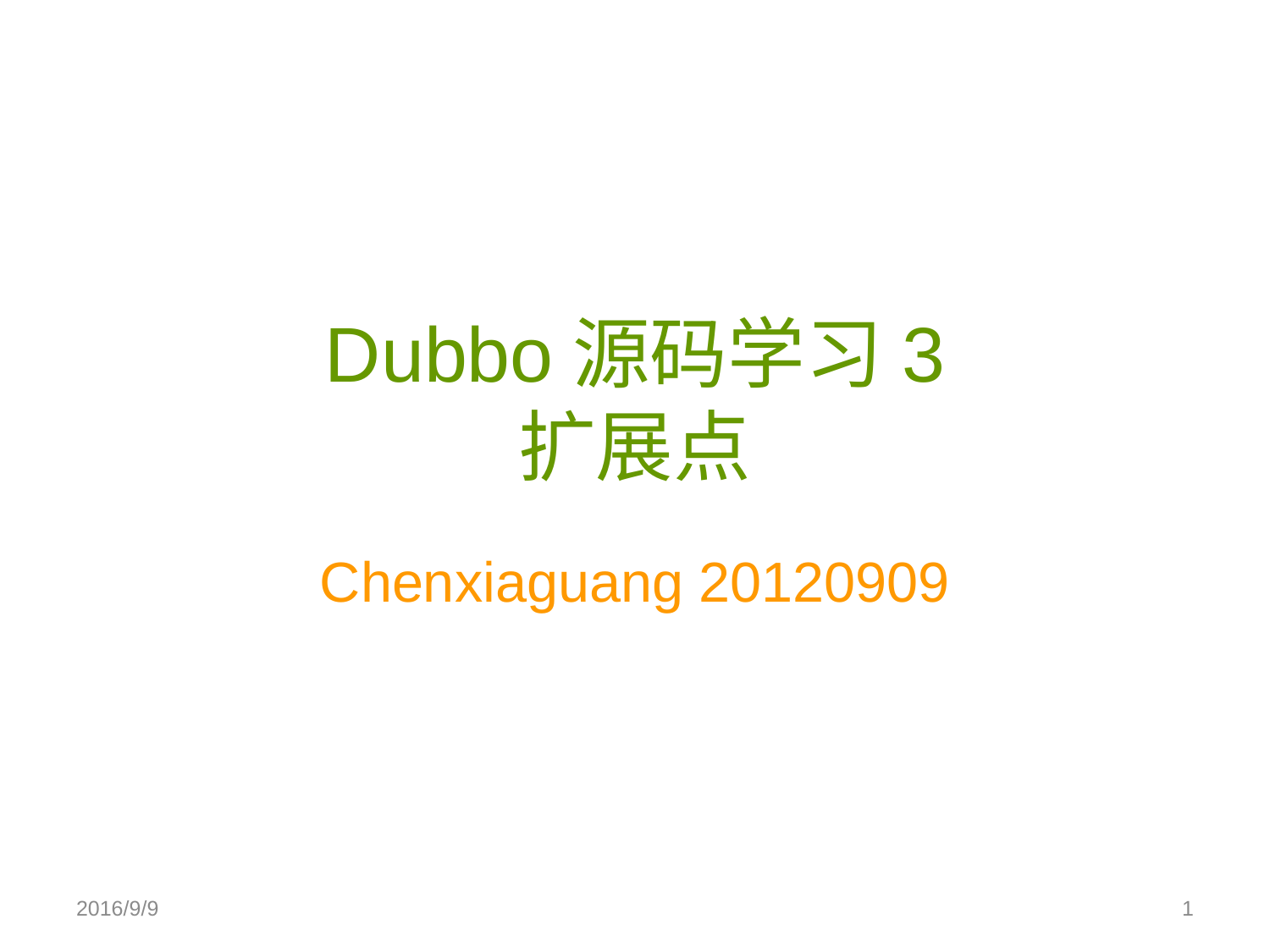

# Dubbo源码学习3 扩展点
Chenxiaguang 20120909
2016/9/9
1